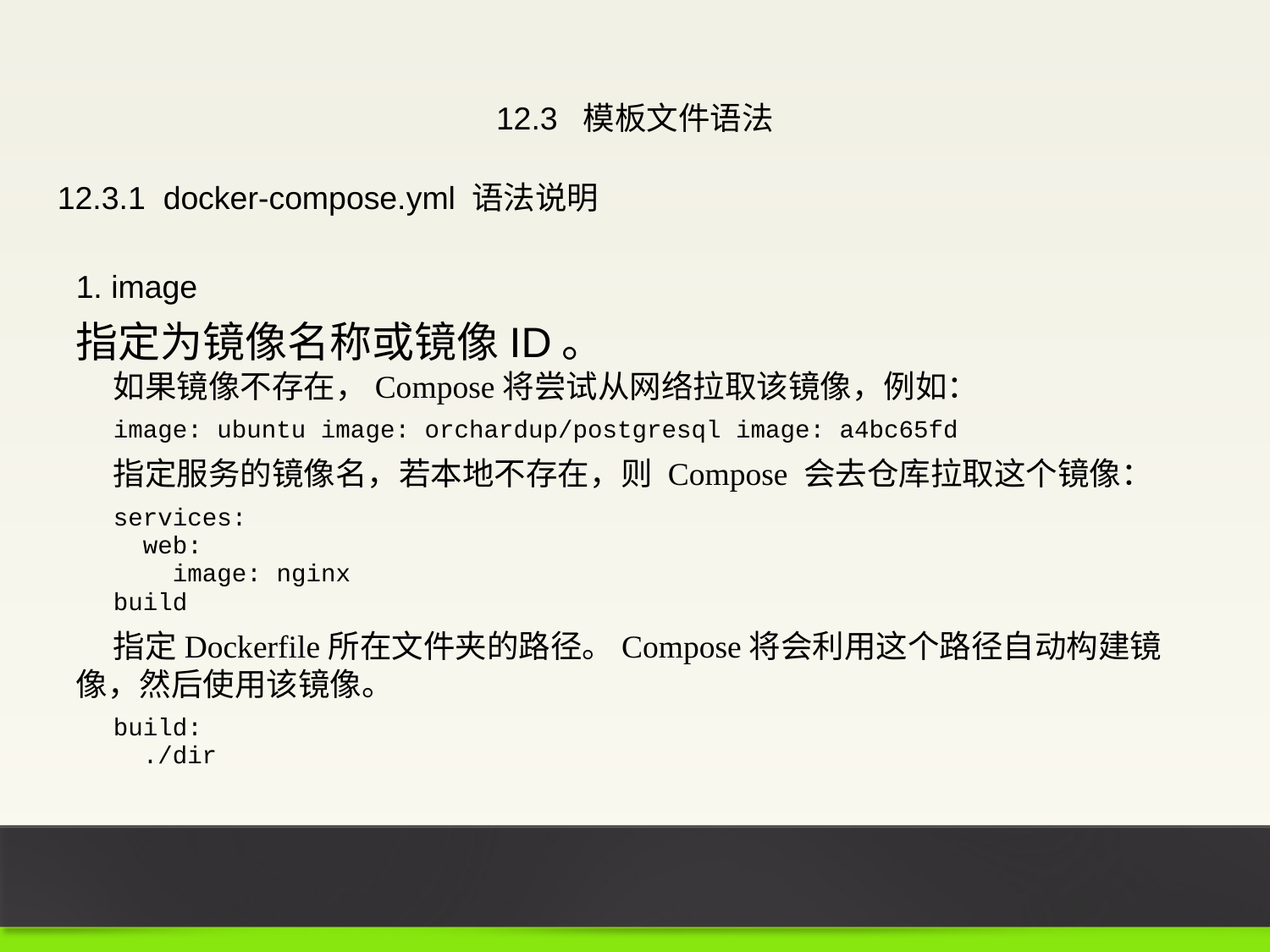

12.3  模板文件语法
12.3.1  docker-compose.yml 语法说明
1. image
指定为镜像名称或镜像ID。
如果镜像不存在，Compose将尝试从网络拉取该镜像，例如：
image: ubuntu image: orchardup/postgresql image: a4bc65fd
指定服务的镜像名，若本地不存在，则 Compose 会去仓库拉取这个镜像：
services:
  web:
    image: nginx
build
指定Dockerfile所在文件夹的路径。Compose将会利用这个路径自动构建镜像，然后使用该镜像。
build:
  ./dir